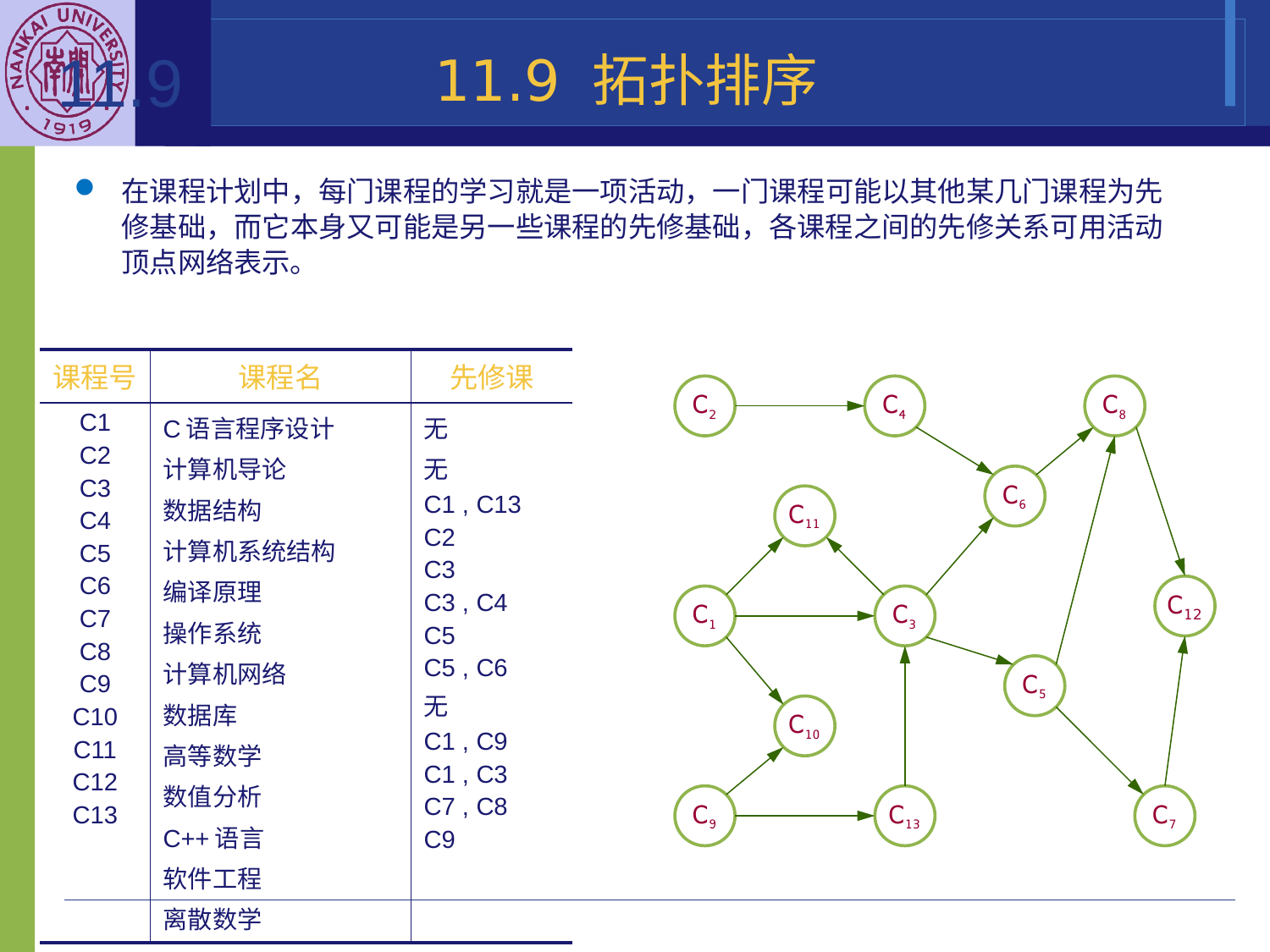

11.9 拓扑排序
11.9 拓扑排序
在课程计划中，每门课程的学习就是一项活动，一门课程可能以其他某几门课程为先修基础，而它本身又可能是另一些课程的先修基础，各课程之间的先修关系可用活动顶点网络表示。
| 课程号 | 课程名 | 先修课 |
| --- | --- | --- |
| C1 C2 C3 C4 C5 C6 C7 C8 C9 C10 C11 C12 C13 | C语言程序设计 计算机导论 数据结构 计算机系统结构 编译原理 操作系统 计算机网络 数据库 高等数学 数值分析 C++语言 软件工程 离散数学 | 无 无 C1 , C13 C2 C3 C3 , C4 C5 C5 , C6 无 C1 , C9 C1 , C3 C7 , C8 C9 |
C2
C4
C8
C6
C11
C12
C1
C3
C5
C10
C9
C13
C7
67